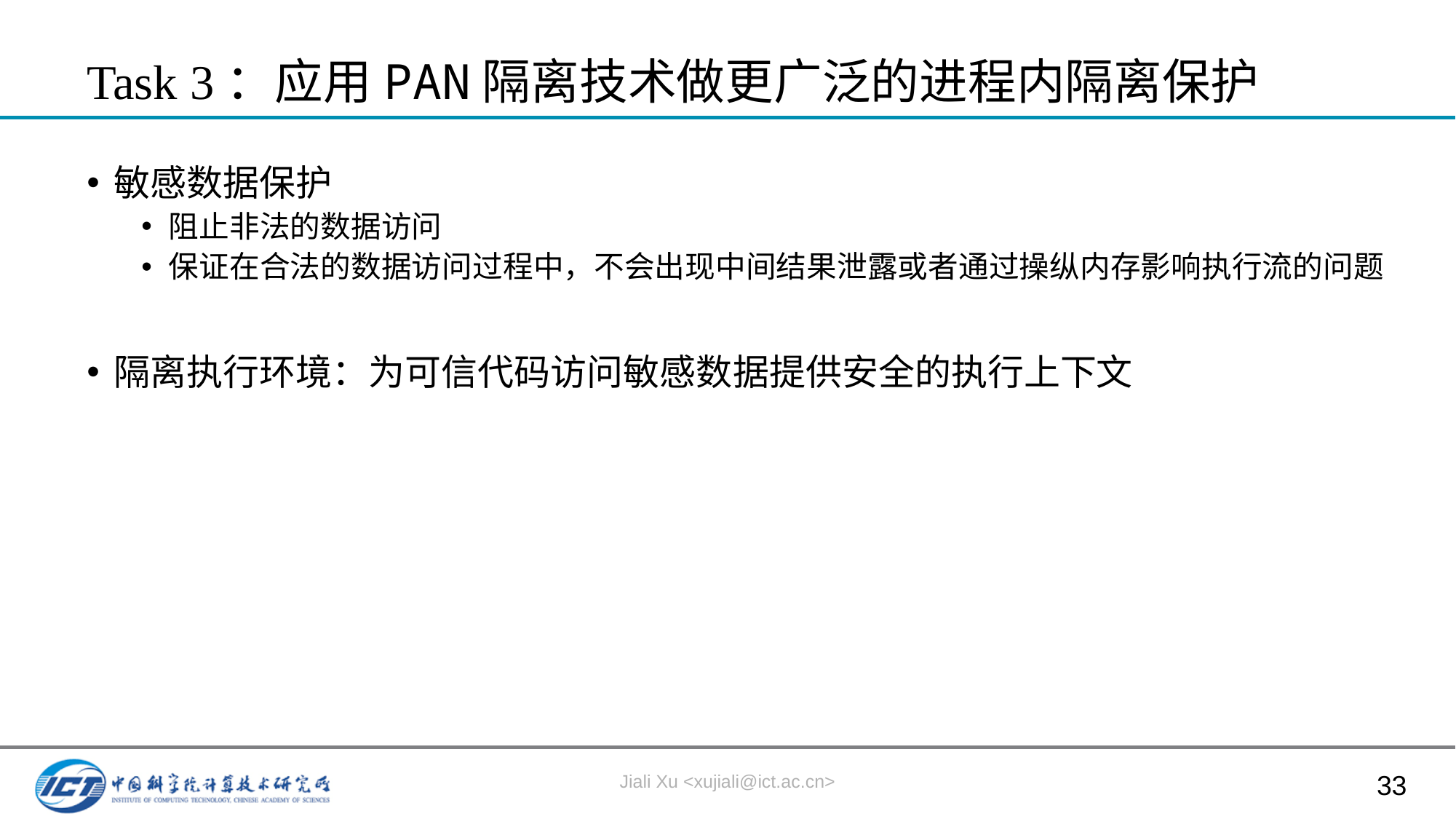

# Task 3：应用PAN隔离技术做更广泛的进程内隔离保护
敏感数据保护
阻止非法的数据访问
保证在合法的数据访问过程中，不会出现中间结果泄露或者通过操纵内存影响执行流的问题

隔离执行环境：为可信代码访问敏感数据提供安全的执行上下文

Jiali Xu <xujiali@ict.ac.cn>
33